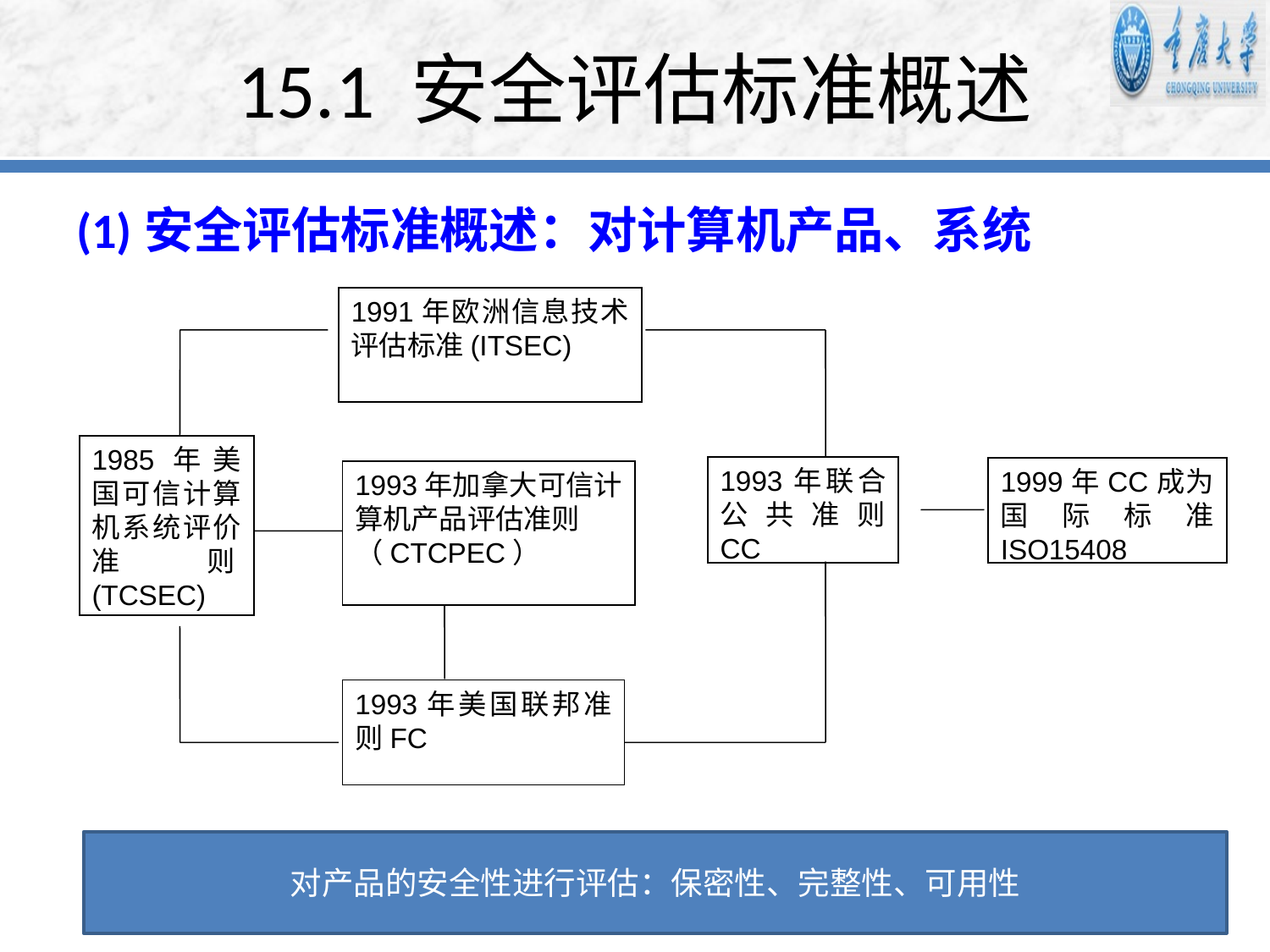

# 15.1 安全评估标准概述
(1)安全评估标准概述：对计算机产品、系统
1991年欧洲信息技术评估标准(ITSEC)

1985年美国可信计算机系统评价准则(TCSEC)
1993年联合公共准则 CC
1999年CC成为国际标准 ISO15408
1993年加拿大可信计算机产品评估准则
（CTCPEC）

1993年美国联邦准则FC

对产品的安全性进行评估：保密性、完整性、可用性